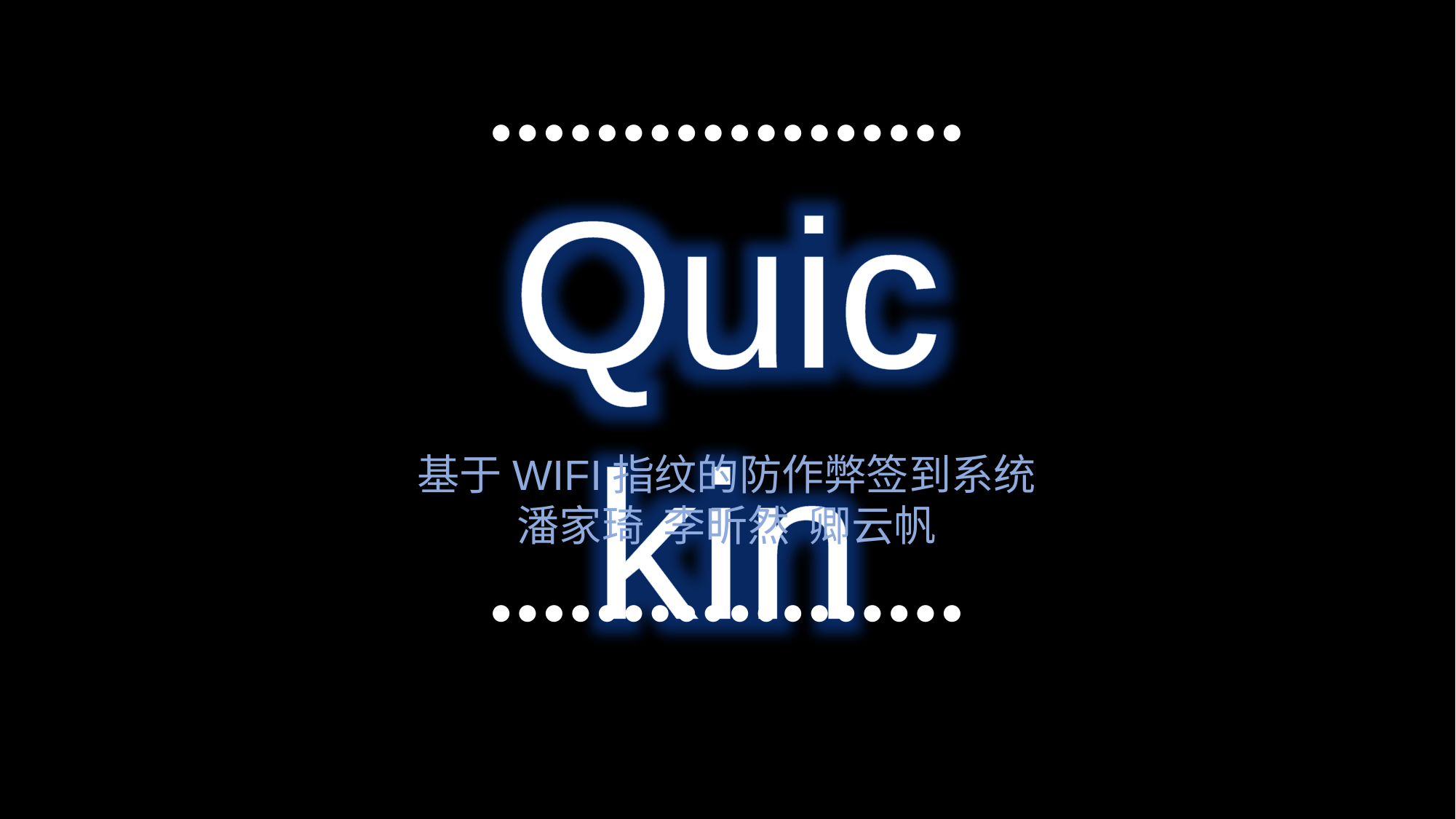

●●●●●●●●●●●●●●●●●●

●●●●●●●●●●●●●●●●●●

Quickin
基于WIFI指纹的防作弊签到系统
潘家琦  李昕然  卿云帆